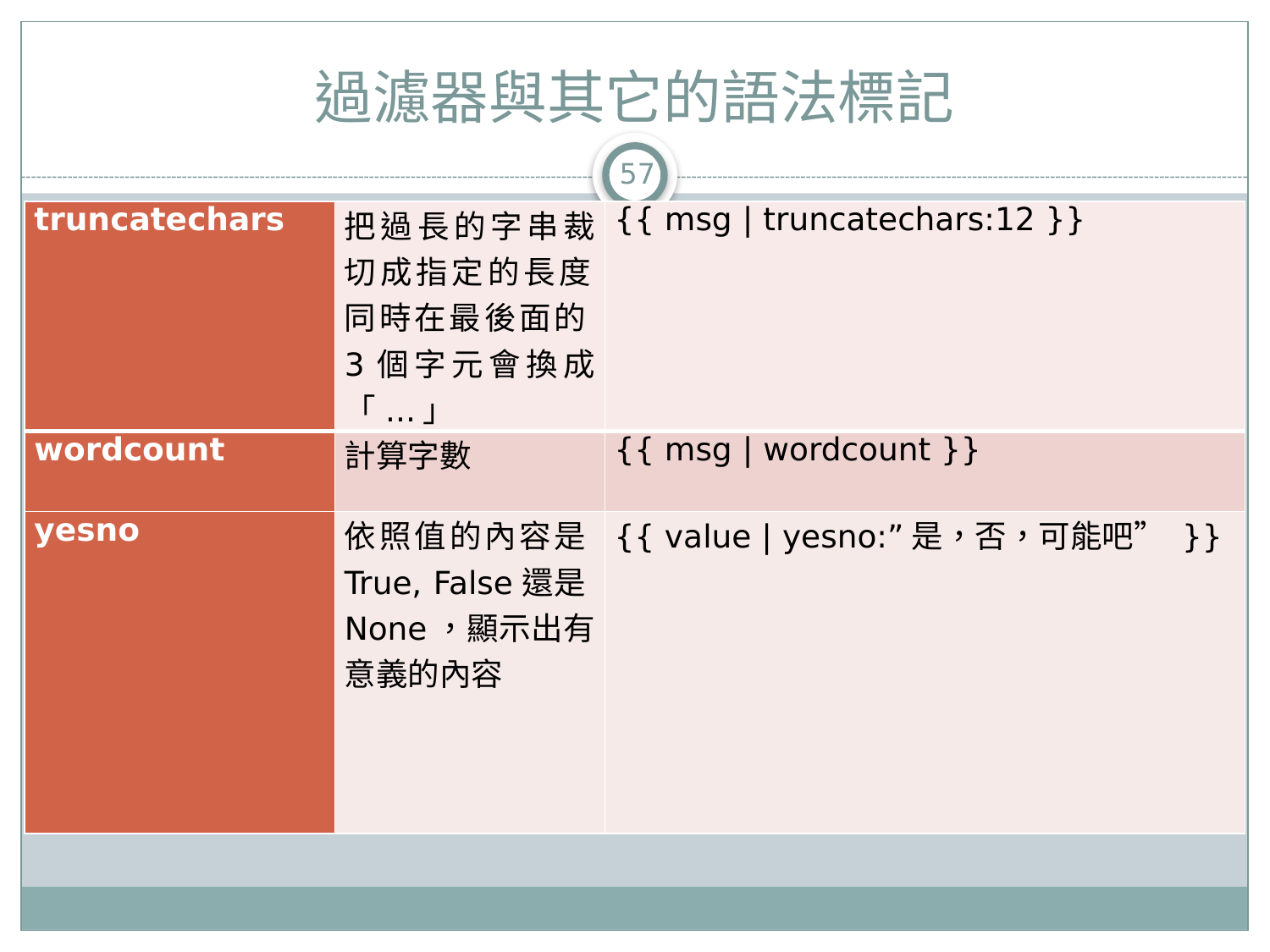

# 過濾器與其它的語法標記
57
| truncatechars | 把過長的字串裁切成指定的長度，同時在最後面的3個字元會換成「...」 | {{ msg | truncatechars:12 }} |
| --- | --- | --- |
| wordcount | 計算字數 | {{ msg | wordcount }} |
| yesno | 依照值的內容是True, False還是None，顯示出有意義的內容 | {{ value | yesno:”是，否，可能吧” }} |